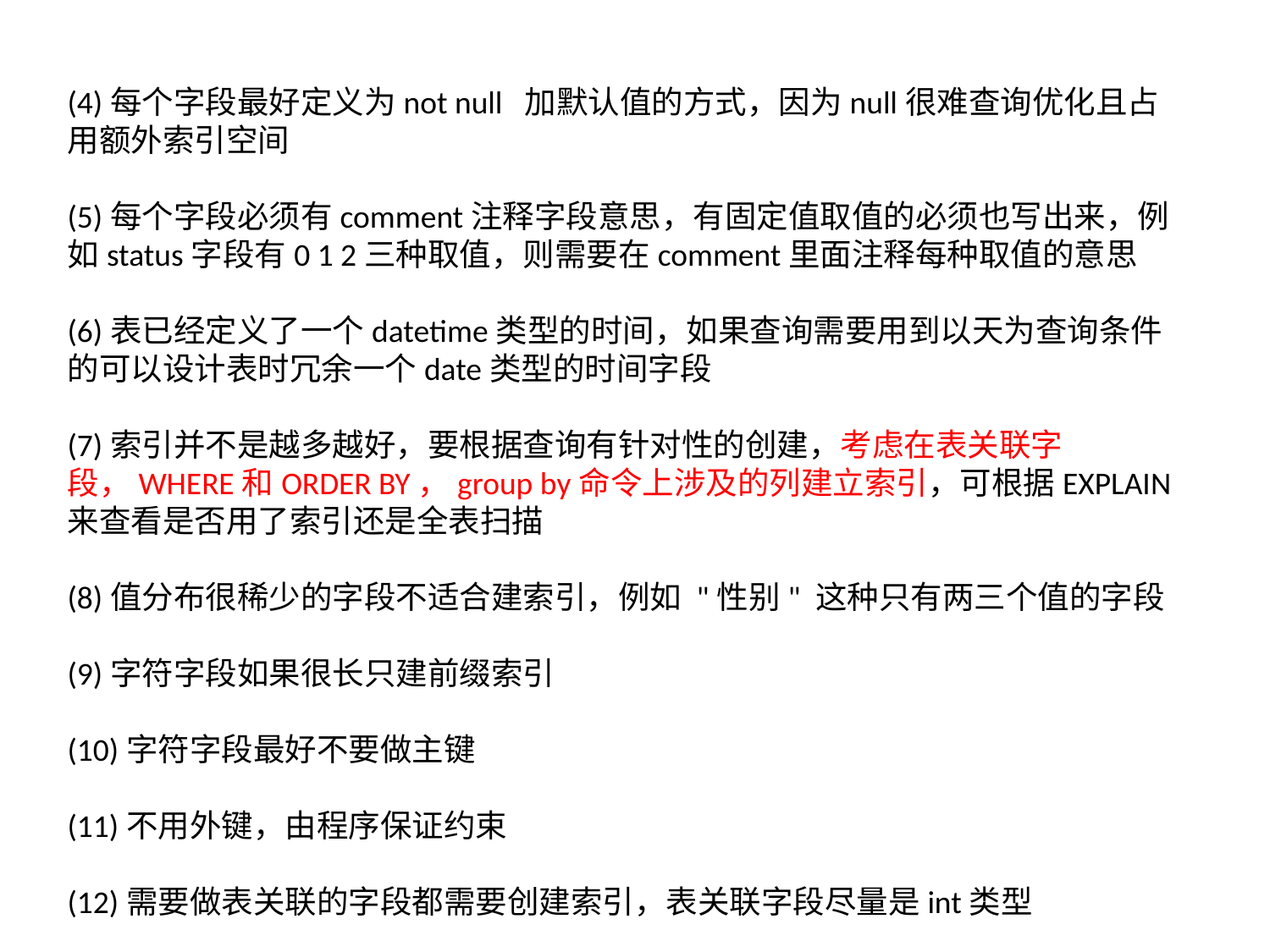

(4)每个字段最好定义为not null  加默认值的方式，因为null很难查询优化且占用额外索引空间

(5)每个字段必须有comment注释字段意思，有固定值取值的必须也写出来，例如status字段有0 1 2三种取值，则需要在comment里面注释每种取值的意思

(6)表已经定义了一个datetime类型的时间，如果查询需要用到以天为查询条件的可以设计表时冗余一个date类型的时间字段

(7)索引并不是越多越好，要根据查询有针对性的创建，考虑在表关联字段，WHERE和ORDER BY，group by命令上涉及的列建立索引，可根据EXPLAIN来查看是否用了索引还是全表扫描

(8)值分布很稀少的字段不适合建索引，例如 "性别" 这种只有两三个值的字段

(9)字符字段如果很长只建前缀索引

(10)字符字段最好不要做主键

(11)不用外键，由程序保证约束

(12)需要做表关联的字段都需要创建索引，表关联字段尽量是int类型